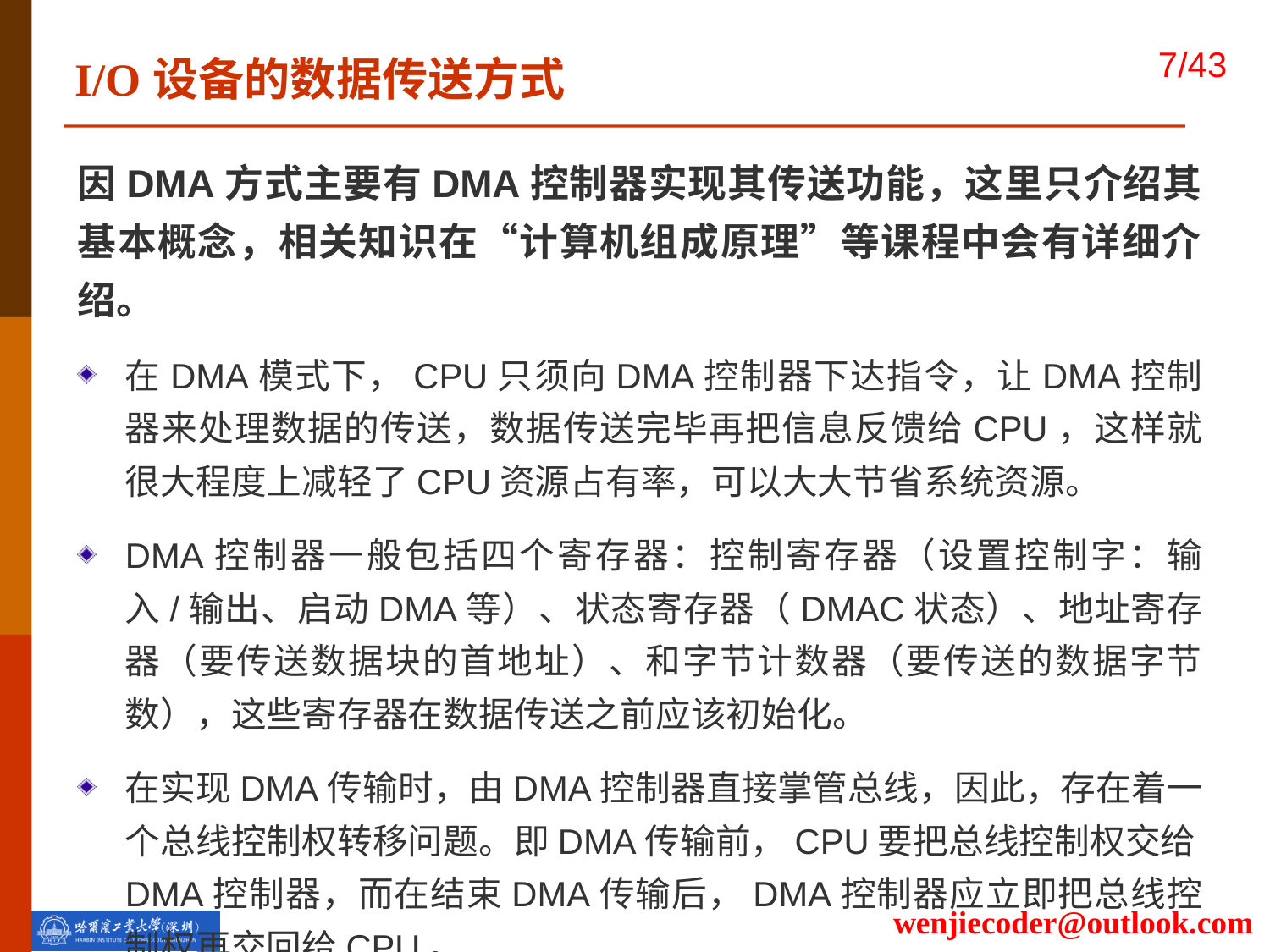

I/O设备的数据传送方式
因DMA方式主要有DMA控制器实现其传送功能，这里只介绍其基本概念，相关知识在“计算机组成原理”等课程中会有详细介绍。
在DMA模式下，CPU只须向DMA控制器下达指令，让DMA控制器来处理数据的传送，数据传送完毕再把信息反馈给CPU，这样就很大程度上减轻了CPU资源占有率，可以大大节省系统资源。
DMA控制器一般包括四个寄存器：控制寄存器（设置控制字：输入/输出、启动DMA等）、状态寄存器（DMAC状态）、地址寄存器（要传送数据块的首地址）、和字节计数器（要传送的数据字节数），这些寄存器在数据传送之前应该初始化。
在实现DMA传输时，由DMA控制器直接掌管总线，因此，存在着一个总线控制权转移问题。即DMA传输前，CPU要把总线控制权交给DMA控制器，而在结束DMA传输后，DMA控制器应立即把总线控制权再交回给CPU。